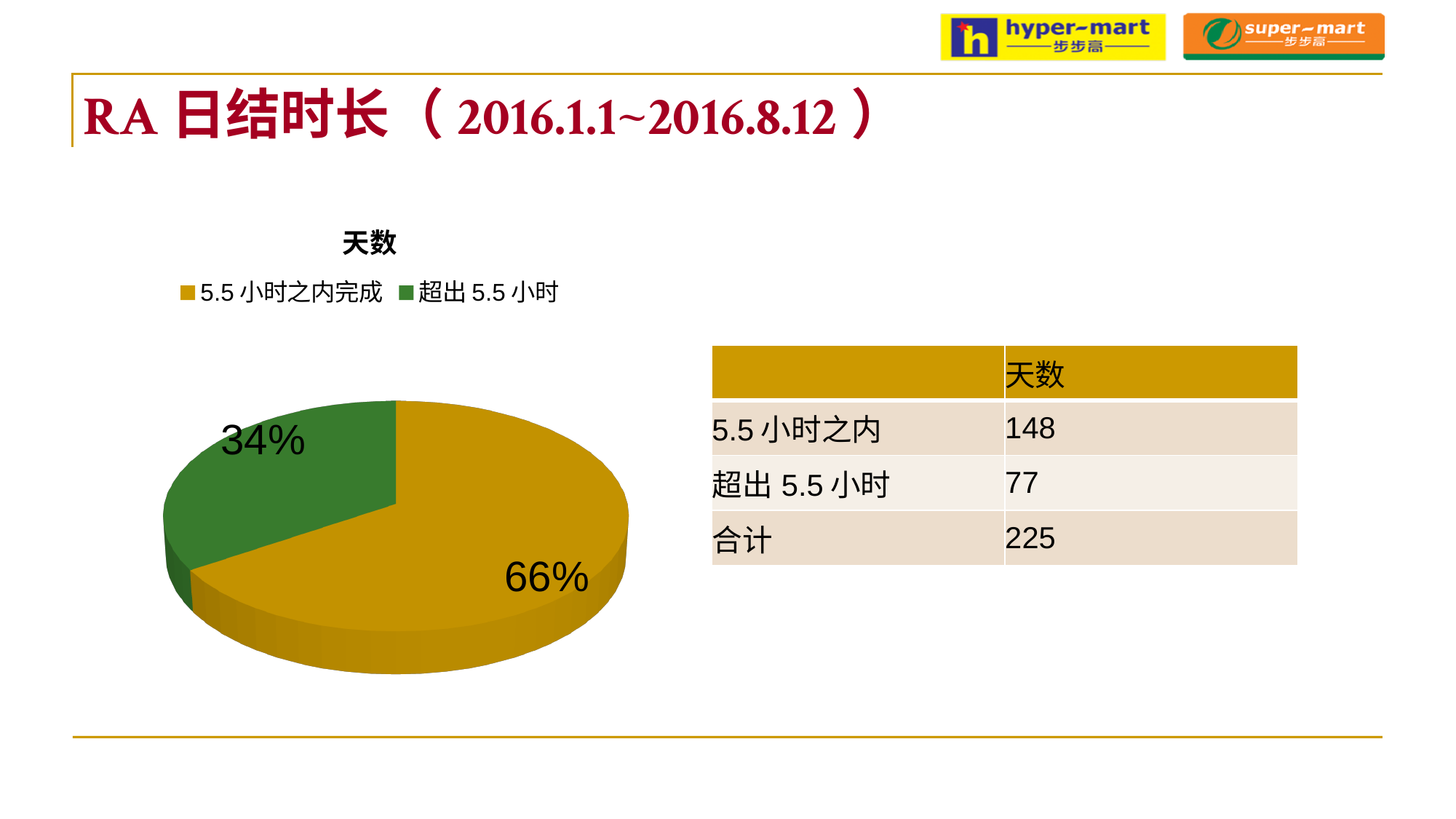

# RA日结时长（2016.1.1~2016.8.12）

[unsupported chart]

|  | 天数 |
| --- | --- |
| 5.5小时之内 | 148 |
| 超出5.5小时 | 77 |
| 合计 | 225 |